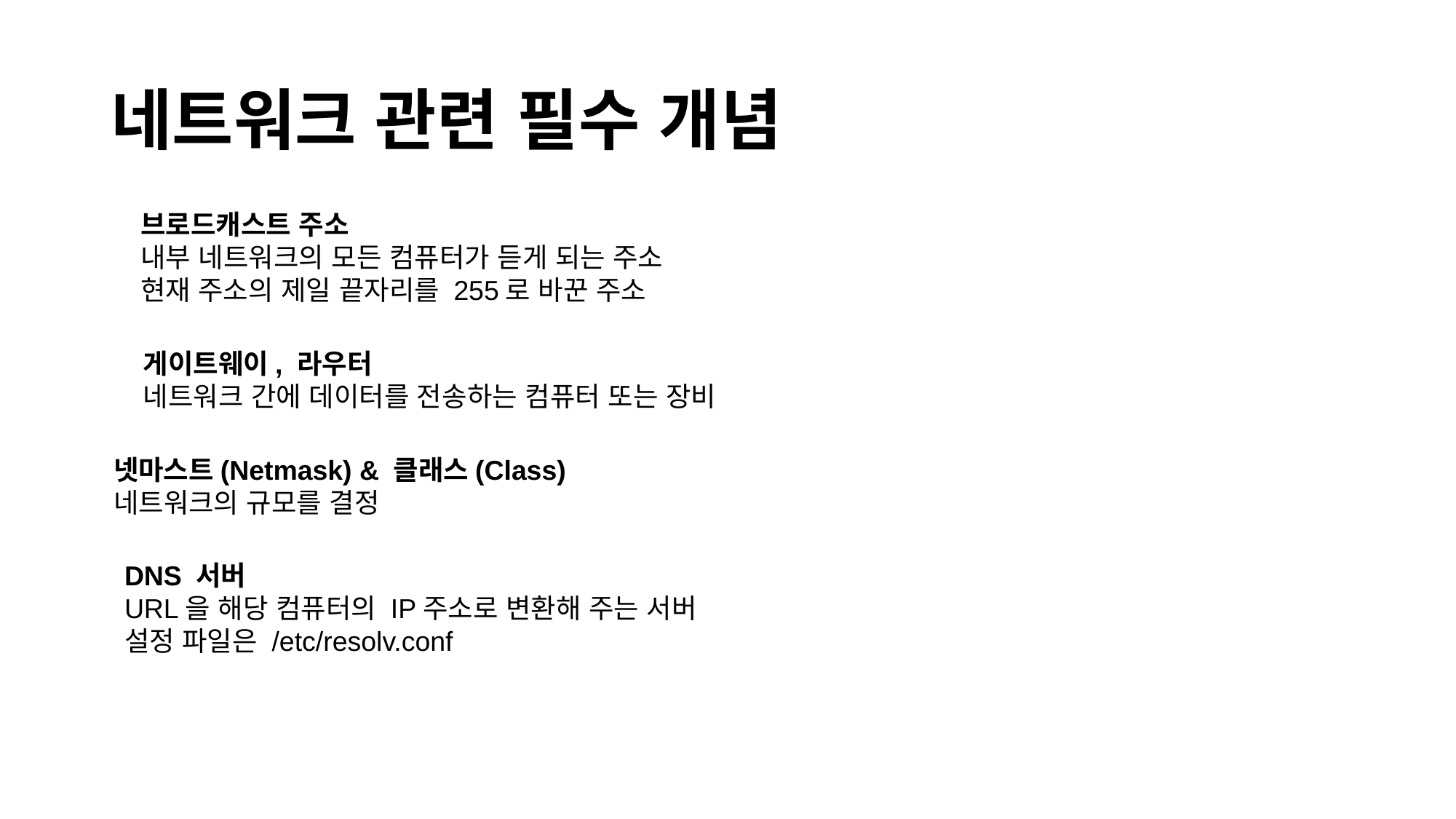

# 네트워크 관련 필수 개념
브로드캐스트 주소
내부 네트워크의 모든 컴퓨터가 듣게 되는 주소
현재 주소의 제일 끝자리를 255로 바꾼 주소
게이트웨이, 라우터
네트워크 간에 데이터를 전송하는 컴퓨터 또는 장비
넷마스트(Netmask) & 클래스(Class)
네트워크의 규모를 결정
DNS 서버
URL을 해당 컴퓨터의 IP주소로 변환해 주는 서버
설정 파일은 /etc/resolv.conf